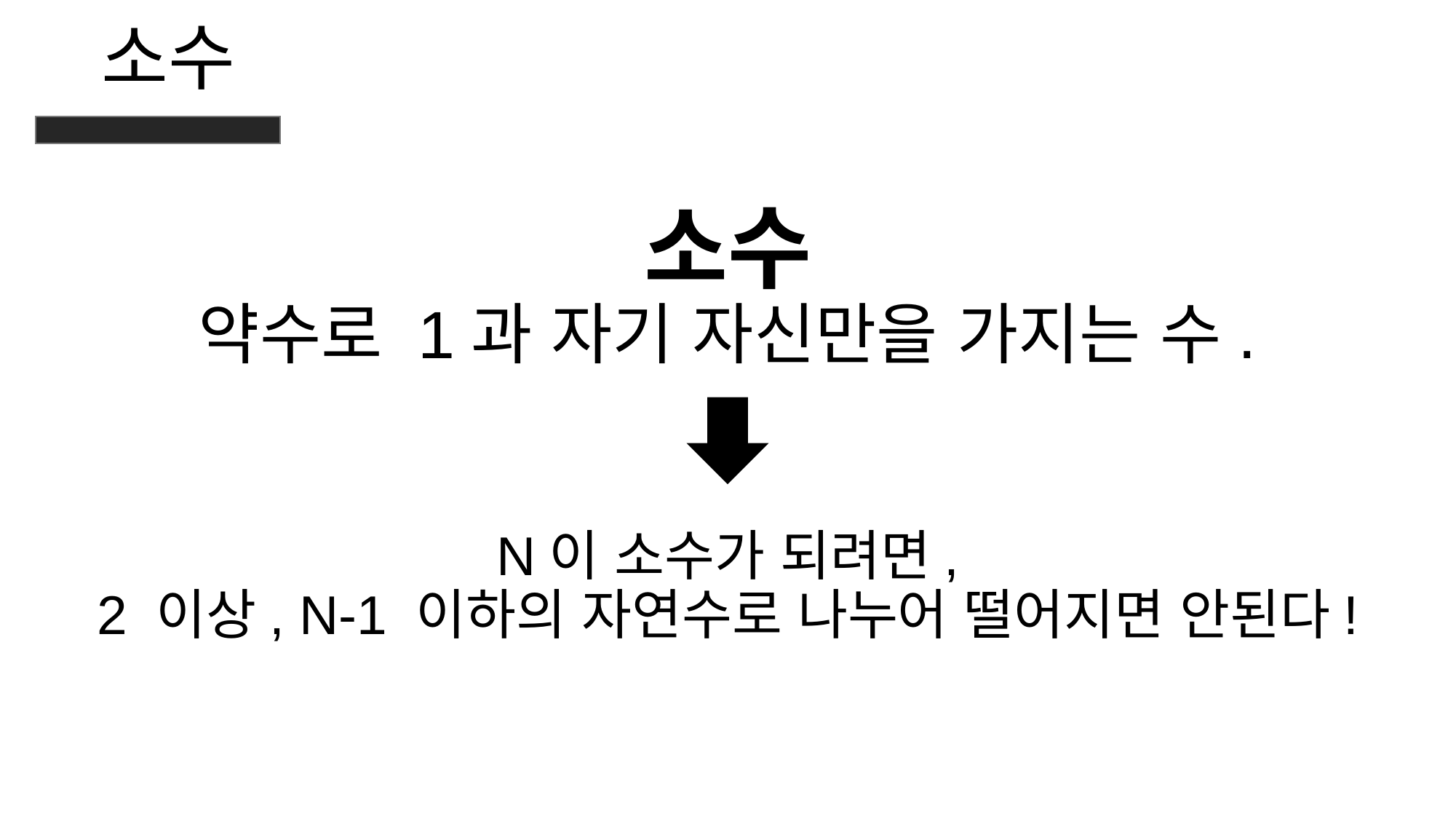

소수

소수
약수로 1과 자기 자신만을 가지는 수.

N이 소수가 되려면,
2 이상, N-1 이하의 자연수로 나누어 떨어지면 안된다!